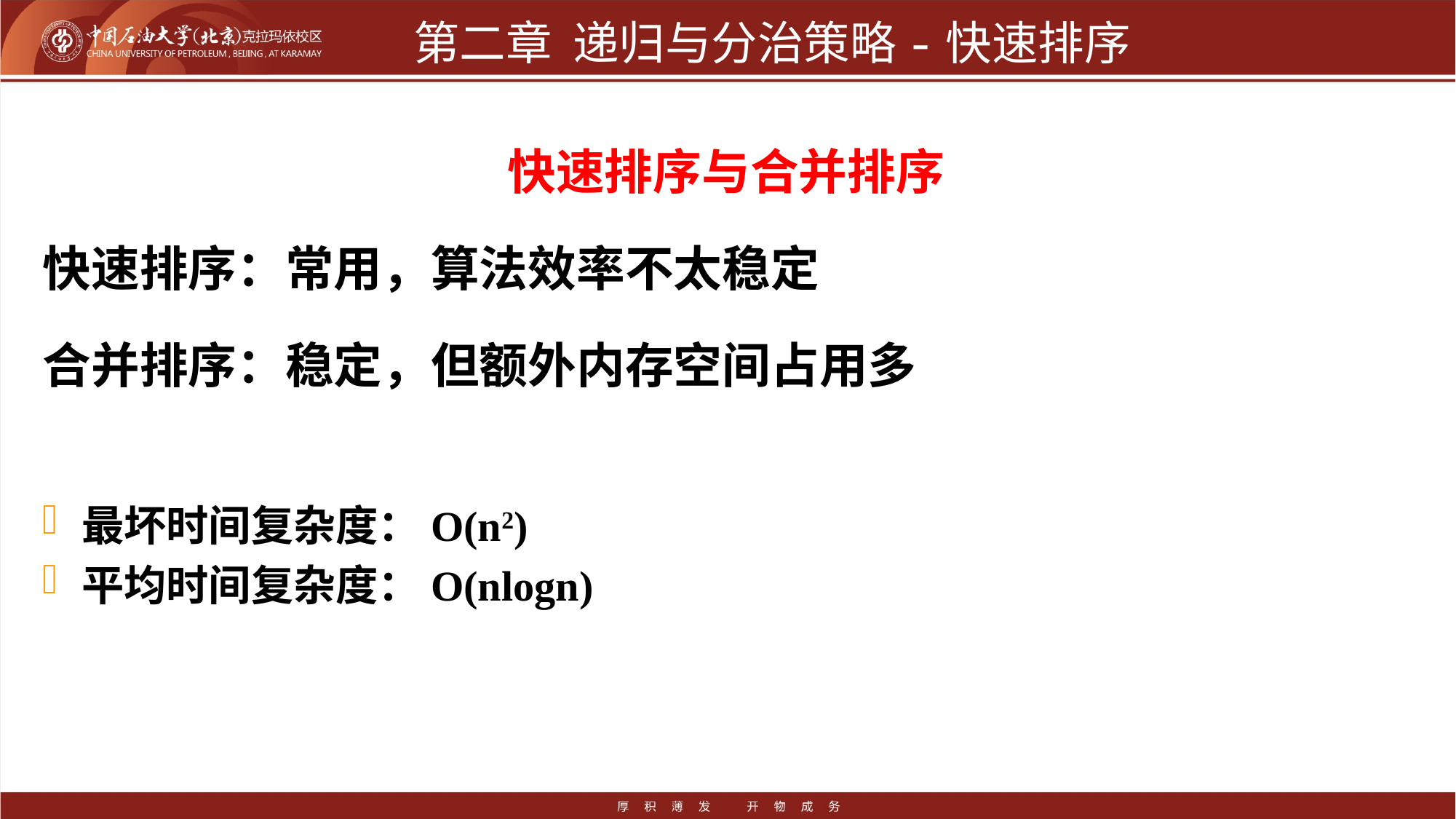

# 第二章  递归与分治策略-快速排序
快速排序与合并排序
快速排序：常用，算法效率不太稳定
合并排序：稳定，但额外内存空间占用多

最坏时间复杂度：O(n2)
平均时间复杂度：O(nlogn)